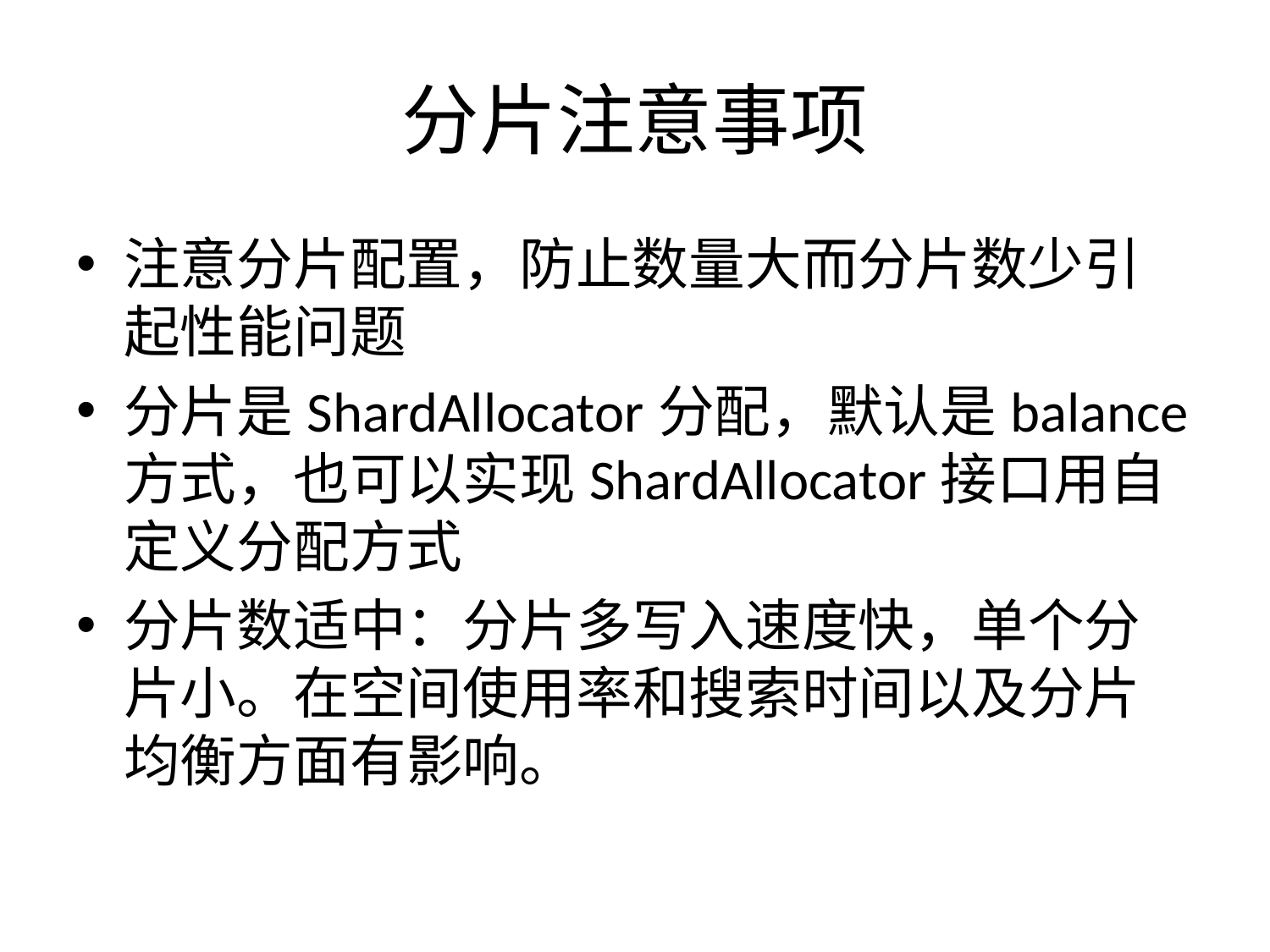

# 分片注意事项
注意分片配置，防止数量大而分片数少引起性能问题
分片是ShardAllocator分配，默认是balance方式，也可以实现ShardAllocator接口用自定义分配方式
分片数适中：分片多写入速度快，单个分片小。在空间使用率和搜索时间以及分片均衡方面有影响。